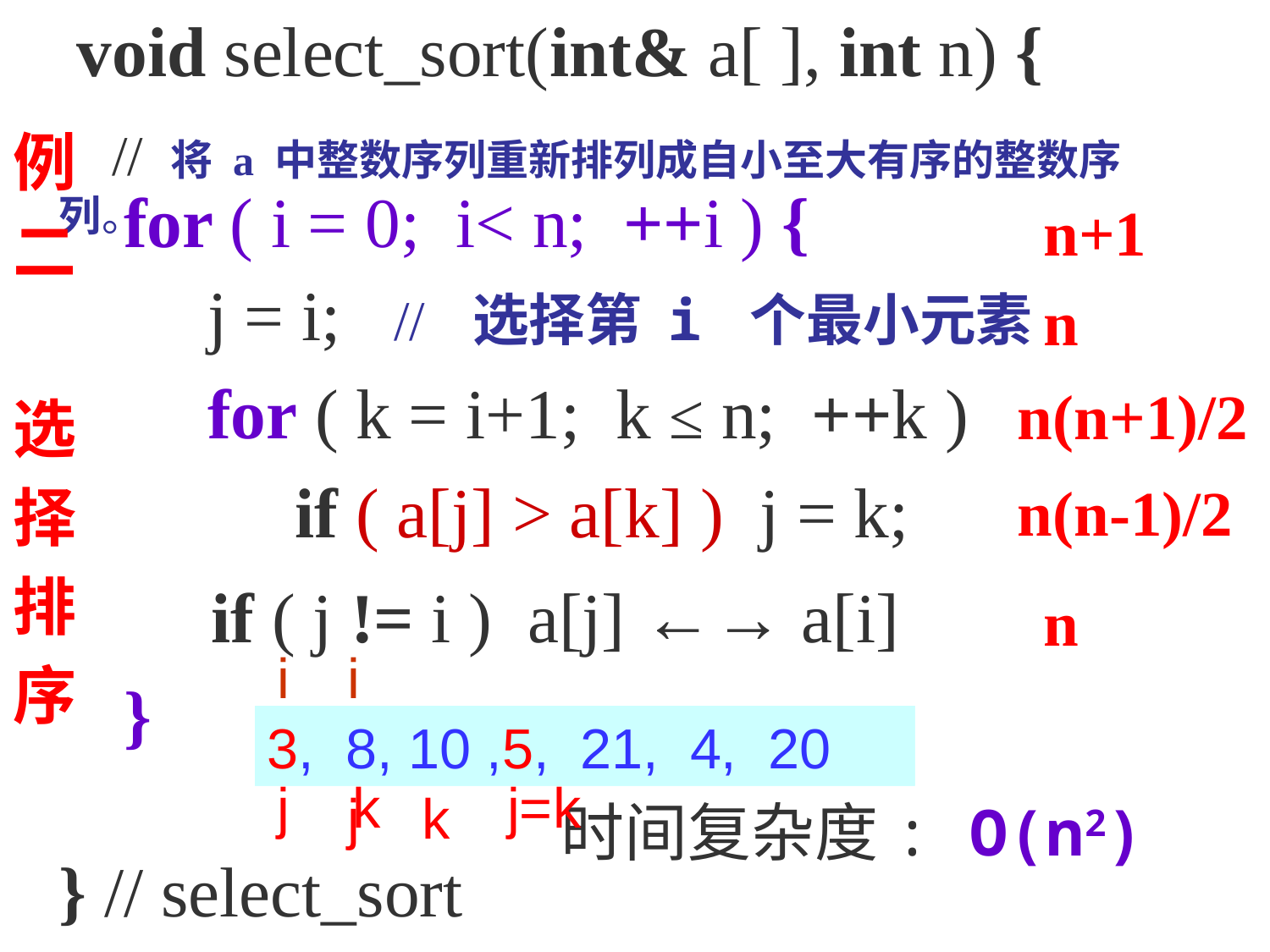

void select_sort(int& a[ ], int n) {
   // 将 a 中整数序列重新排列成自小至大有序的整数序列。

} // select_sort
例
二

选
择
排
序
for ( i = 0;  i< n;  ++i ) {

     if ( j != i )  a[j] ←→ a[i]
}
 n+1
j = i;   // 选择第 i 个最小元素
for ( k = i+1;  k ≤ n;  ++k )
     if ( a[j] > a[k] )  j = k;
 n
n(n+1)/2
n(n-1)/2
 n
i
i
5,  8, 10,  3,  21,  4,  20
3,  8, 10 ,5,  21,  4,  20
j    k
j=k
j    k
时间复杂度: O(n2)